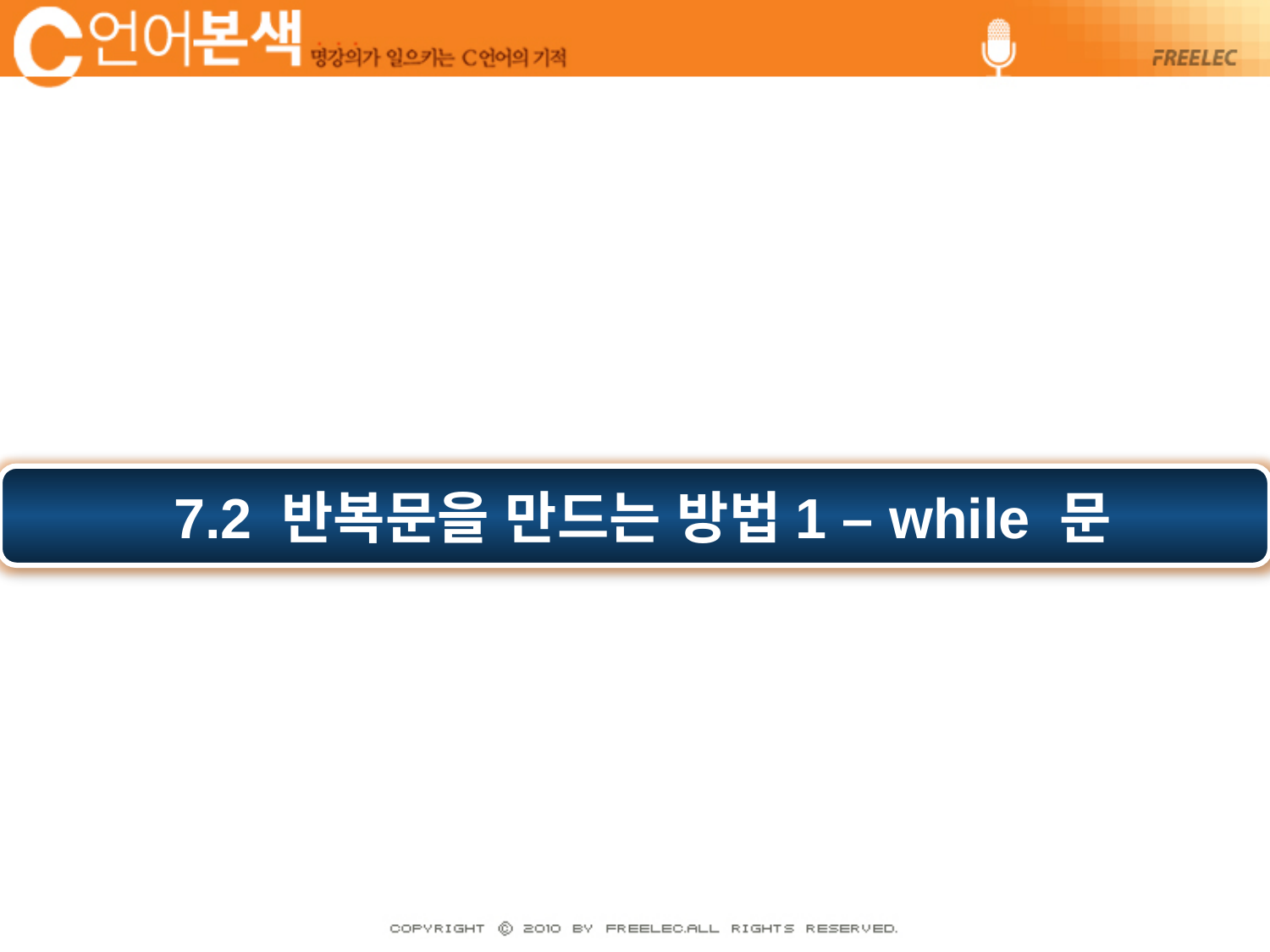

7.2 반복문을 만드는 방법1 – while 문